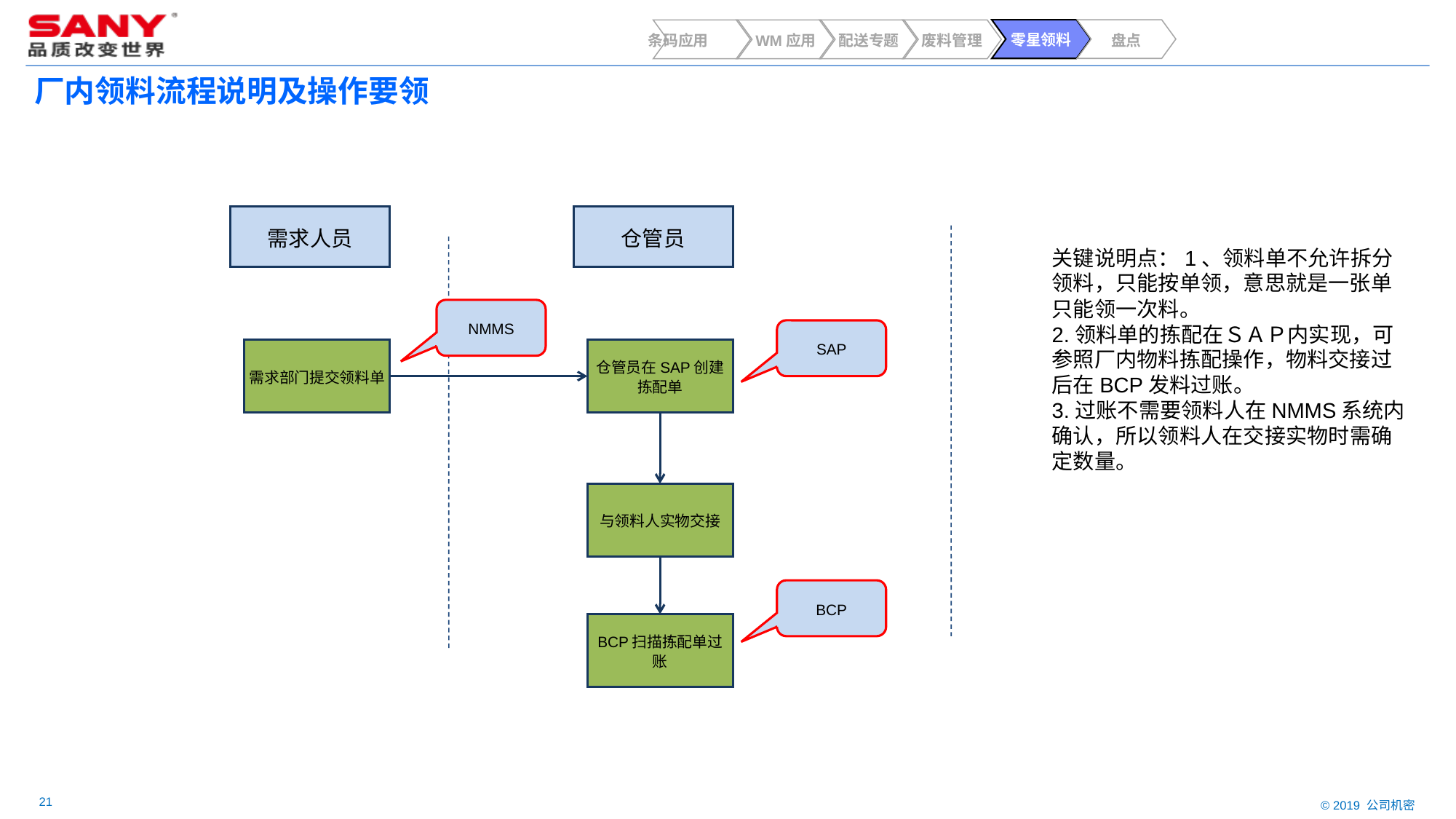

盘点
零星领料
条码应用
WM应用
配送专题
废料管理
# 厂内领料流程说明及操作要领
需求人员
仓管员

关键说明点：1、领料单不允许拆分领料，只能按单领，意思就是一张单只能领一次料。
2.领料单的拣配在ＳＡＰ内实现，可参照厂内物料拣配操作，物料交接过后在BCP发料过账。
3.过账不需要领料人在NMMS系统内确认，所以领料人在交接实物时需确定数量。
NMMS
SAP
需求部门提交领料单
仓管员在SAP创建拣配单
与领料人实物交接
BCP
BCP扫描拣配单过账